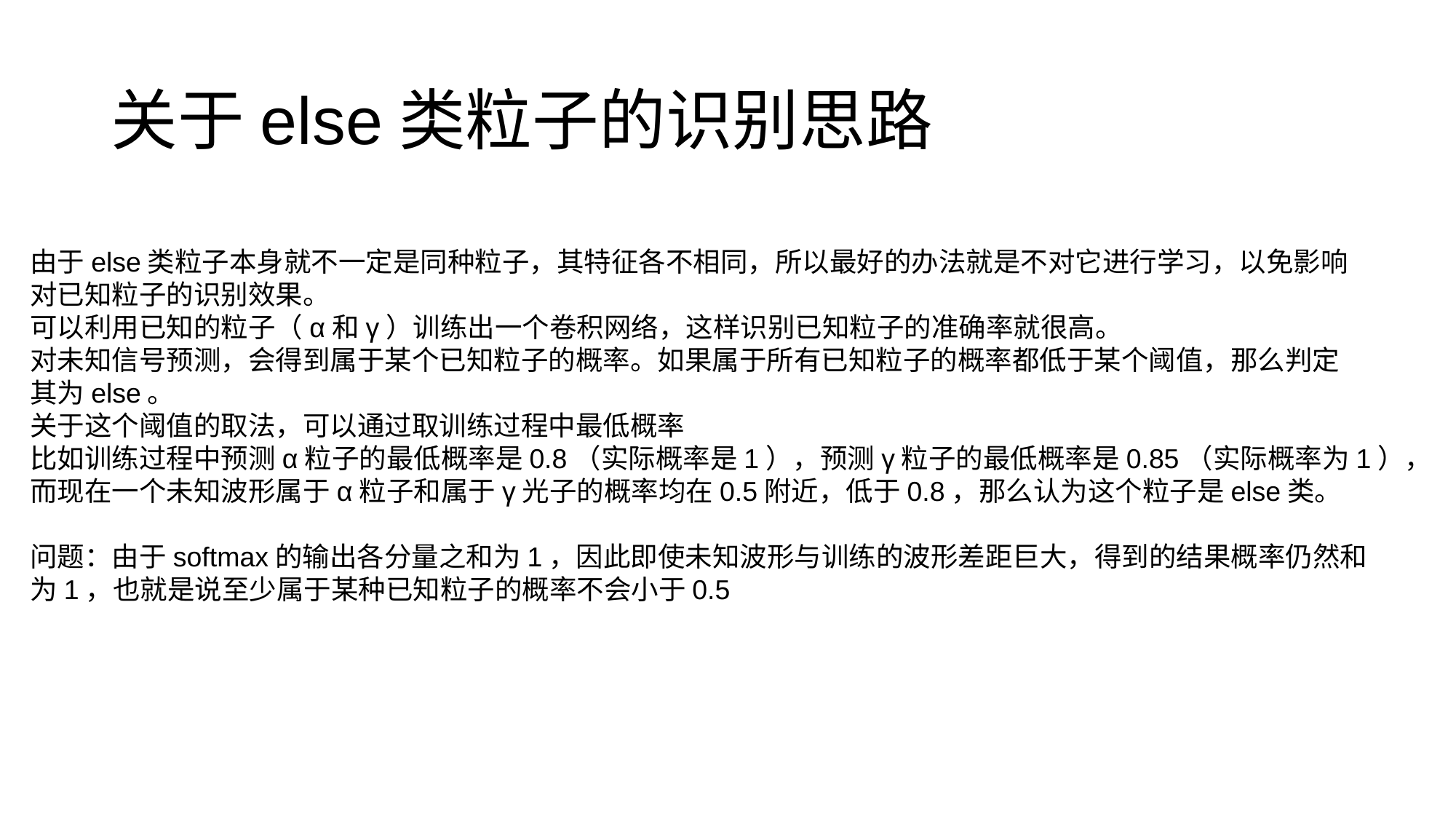

# 关于else类粒子的识别思路
由于else类粒子本身就不一定是同种粒子，其特征各不相同，所以最好的办法就是不对它进行学习，以免影响
对已知粒子的识别效果。
可以利用已知的粒子（α和γ）训练出一个卷积网络，这样识别已知粒子的准确率就很高。
对未知信号预测，会得到属于某个已知粒子的概率。如果属于所有已知粒子的概率都低于某个阈值，那么判定
其为else。
关于这个阈值的取法，可以通过取训练过程中最低概率
比如训练过程中预测α粒子的最低概率是0.8（实际概率是1），预测γ粒子的最低概率是0.85（实际概率为1），
而现在一个未知波形属于α粒子和属于γ光子的概率均在0.5附近，低于0.8，那么认为这个粒子是else类。

问题：由于softmax的输出各分量之和为1，因此即使未知波形与训练的波形差距巨大，得到的结果概率仍然和
为1，也就是说至少属于某种已知粒子的概率不会小于0.5